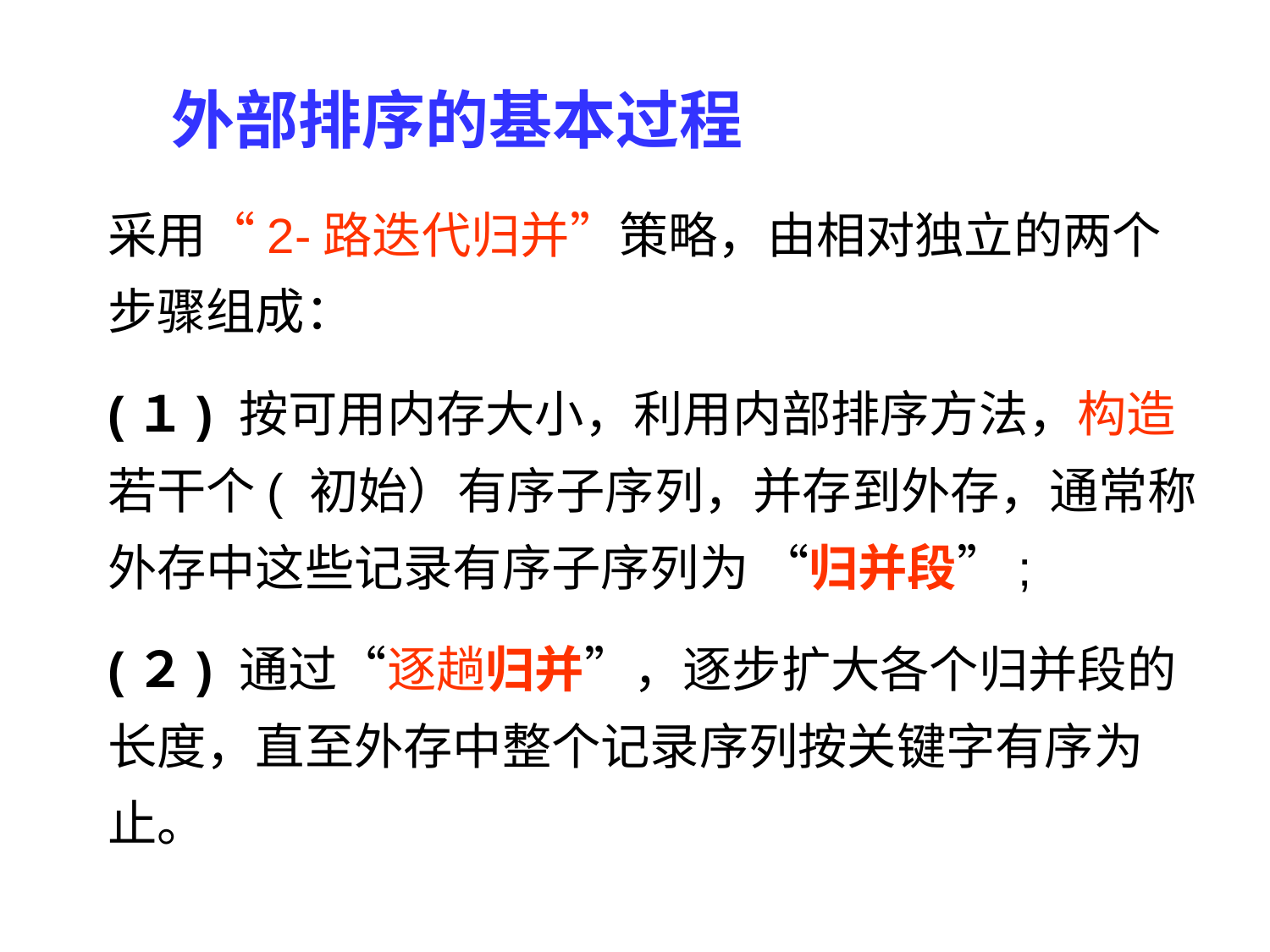

外部排序的基本过程
采用“2-路迭代归并”策略，由相对独立的两个步骤组成：
(１) 按可用内存大小，利用内部排序方法，构造若干个( 初始）有序子序列，并存到外存，通常称外存中这些记录有序子序列为 “归并段”;
(２) 通过“逐趟归并”，逐步扩大各个归并段的长度，直至外存中整个记录序列按关键字有序为止。